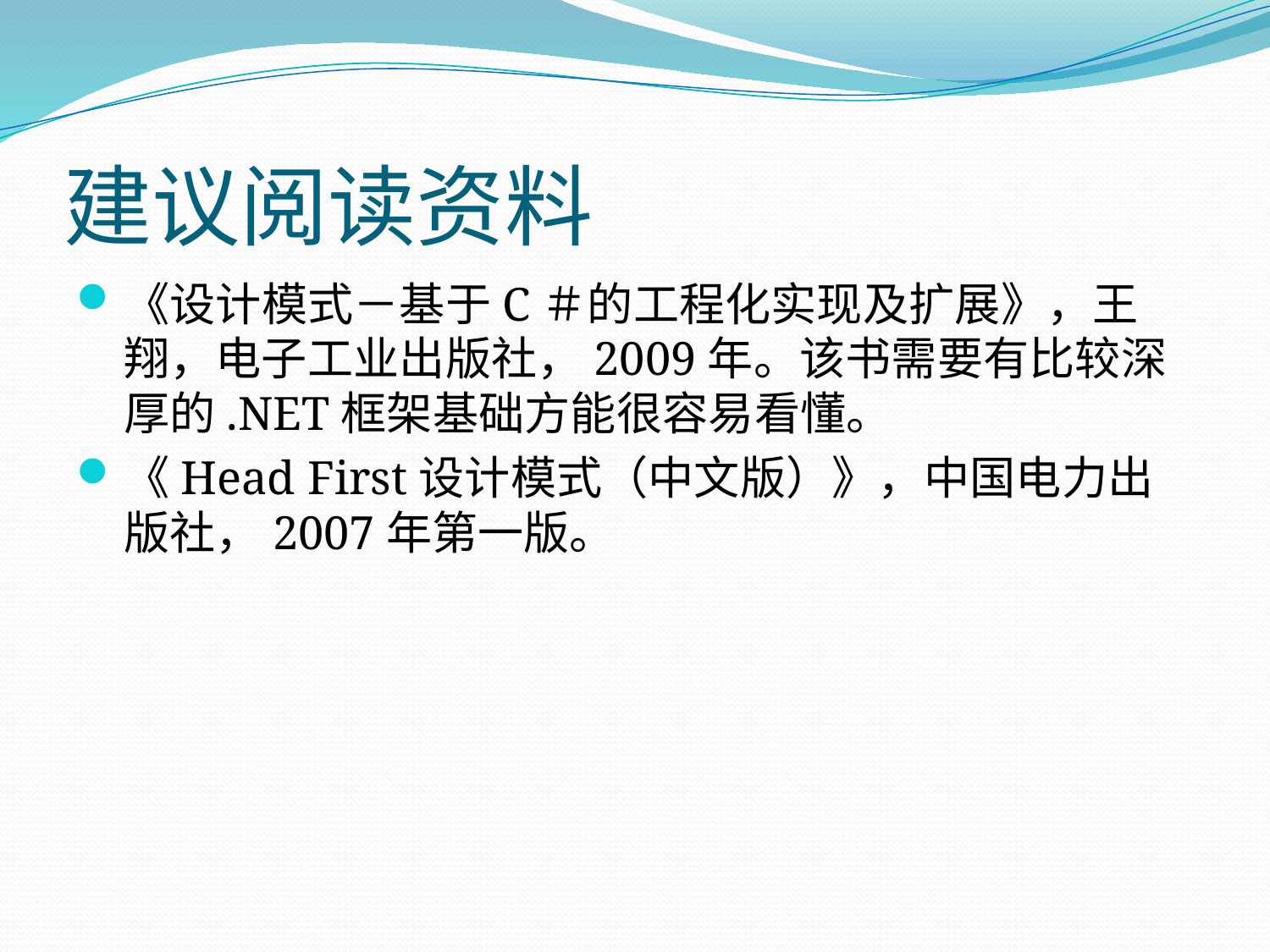

# 建议阅读资料
《设计模式－基于C＃的工程化实现及扩展》，王翔，电子工业出版社，2009年。该书需要有比较深厚的.NET框架基础方能很容易看懂。
《Head First设计模式（中文版）》，中国电力出版社，2007年第一版。